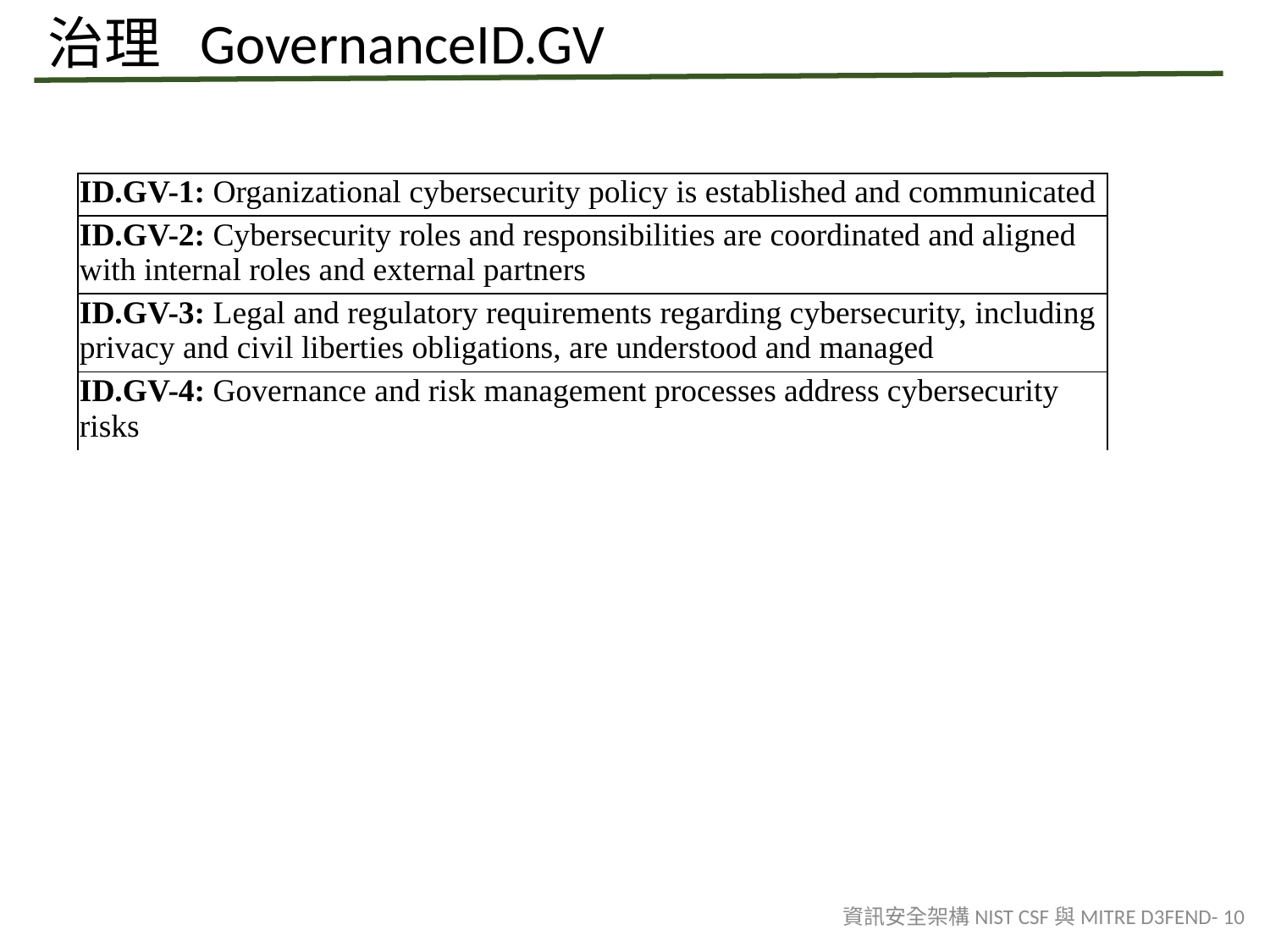

# 治理  GovernanceID.GV
| ID.GV-1: Organizational cybersecurity policy is established and communicated |
| --- |
| ID.GV-2: Cybersecurity roles and responsibilities are coordinated and aligned with internal roles and external partners |
| ID.GV-3: Legal and regulatory requirements regarding cybersecurity, including privacy and civil liberties obligations, are understood and managed |
| ID.GV-4: Governance and risk management processes address cybersecurity risks |
資訊安全架構NIST CSF與MITRE D3FEND- 10